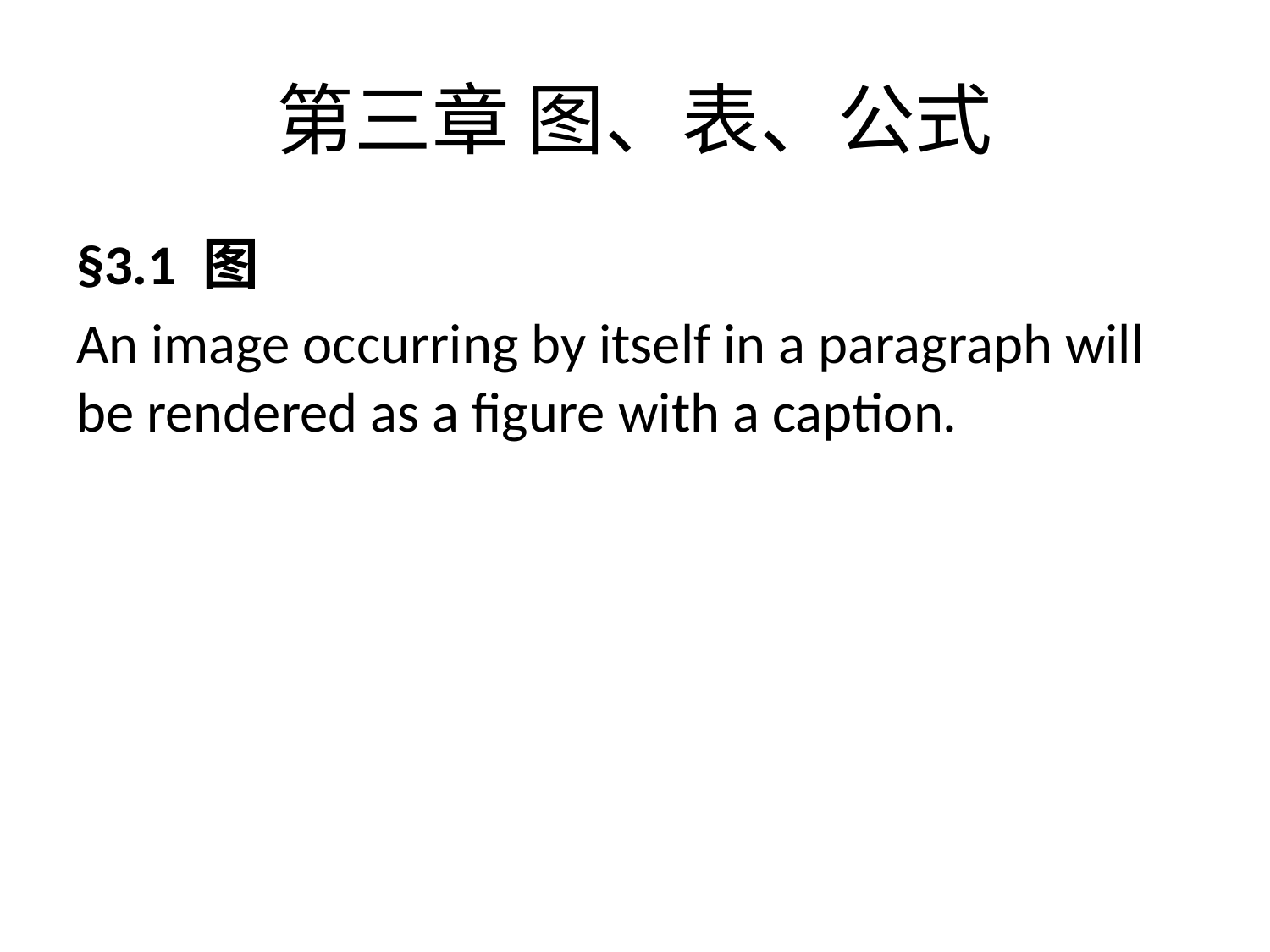

# 第三章 图、表、公式
§3.1 图
An image occurring by itself in a paragraph will be rendered as a figure with a caption.